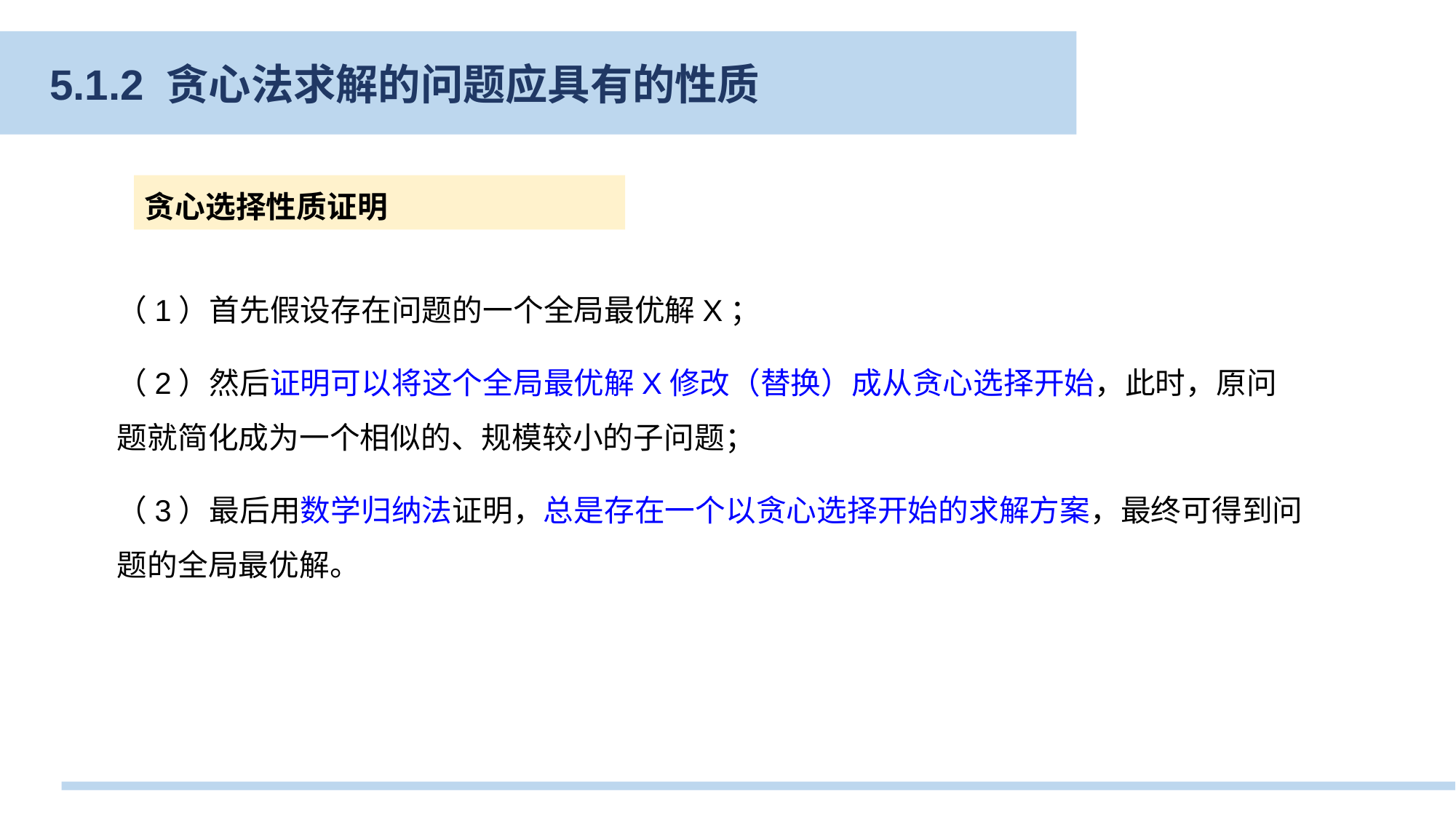

5.1.2 贪心法求解的问题应具有的性质
贪心选择性质证明
（1）首先假设存在问题的一个全局最优解X；
（2）然后证明可以将这个全局最优解X修改（替换）成从贪心选择开始，此时，原问题就简化成为一个相似的、规模较小的子问题；
（3）最后用数学归纳法证明，总是存在一个以贪心选择开始的求解方案，最终可得到问题的全局最优解。